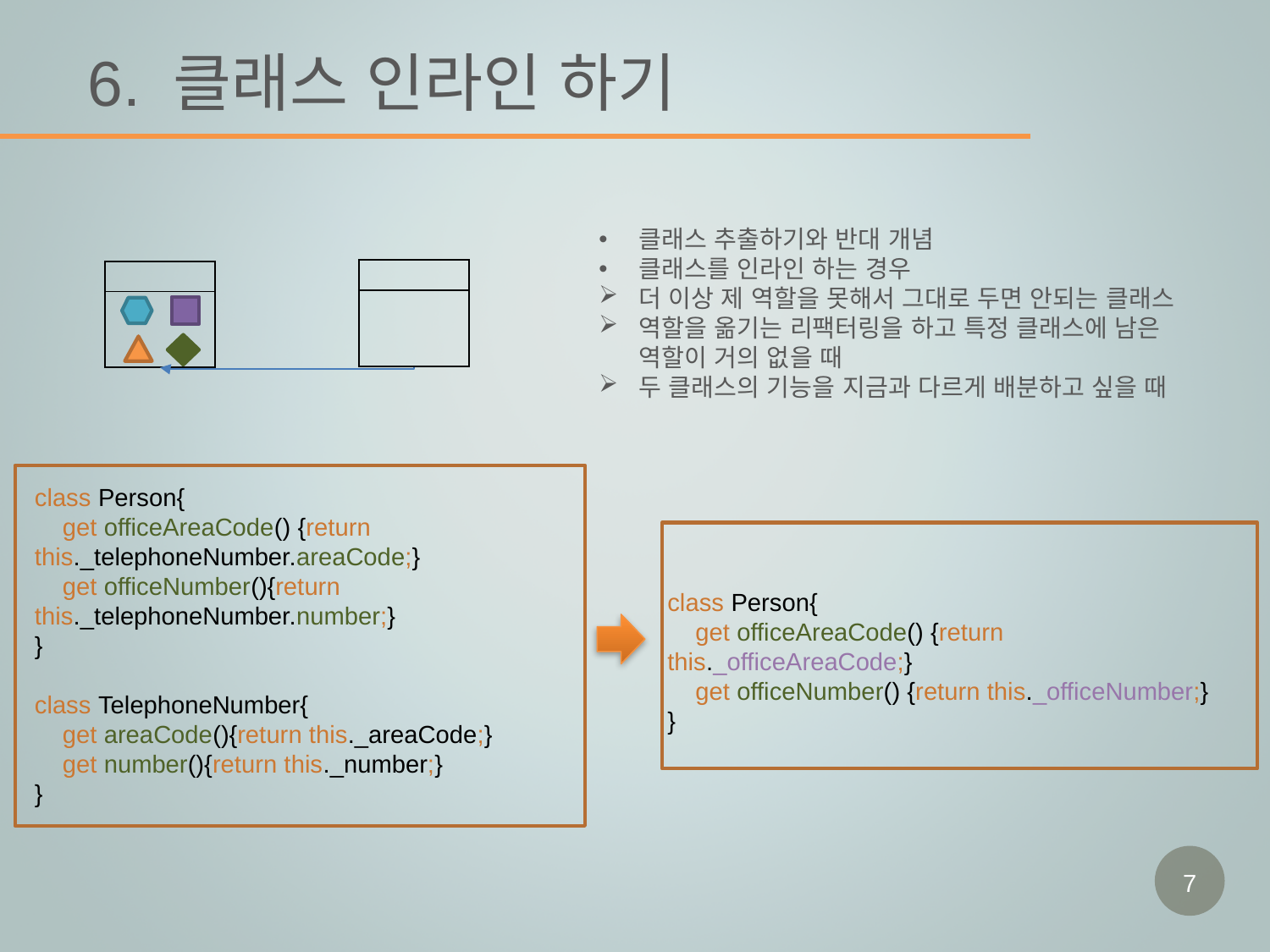

# 6. 클래스 인라인 하기
클래스 추출하기와 반대 개념
클래스를 인라인 하는 경우
더 이상 제 역할을 못해서 그대로 두면 안되는 클래스
역할을 옮기는 리팩터링을 하고 특정 클래스에 남은 역할이 거의 없을 때
두 클래스의 기능을 지금과 다르게 배분하고 싶을 때
|  |
| --- |
|  |
|  |
| --- |
|  |

class Person{
    get officeAreaCode() {return this._telephoneNumber.areaCode;}
    get officeNumber(){return this._telephoneNumber.number;}
}
class TelephoneNumber{
    get areaCode(){return this._areaCode;}
    get number(){return this._number;}
}

class Person{
    get officeAreaCode() {return this._officeAreaCode;}
    get officeNumber() {return this._officeNumber;}
}